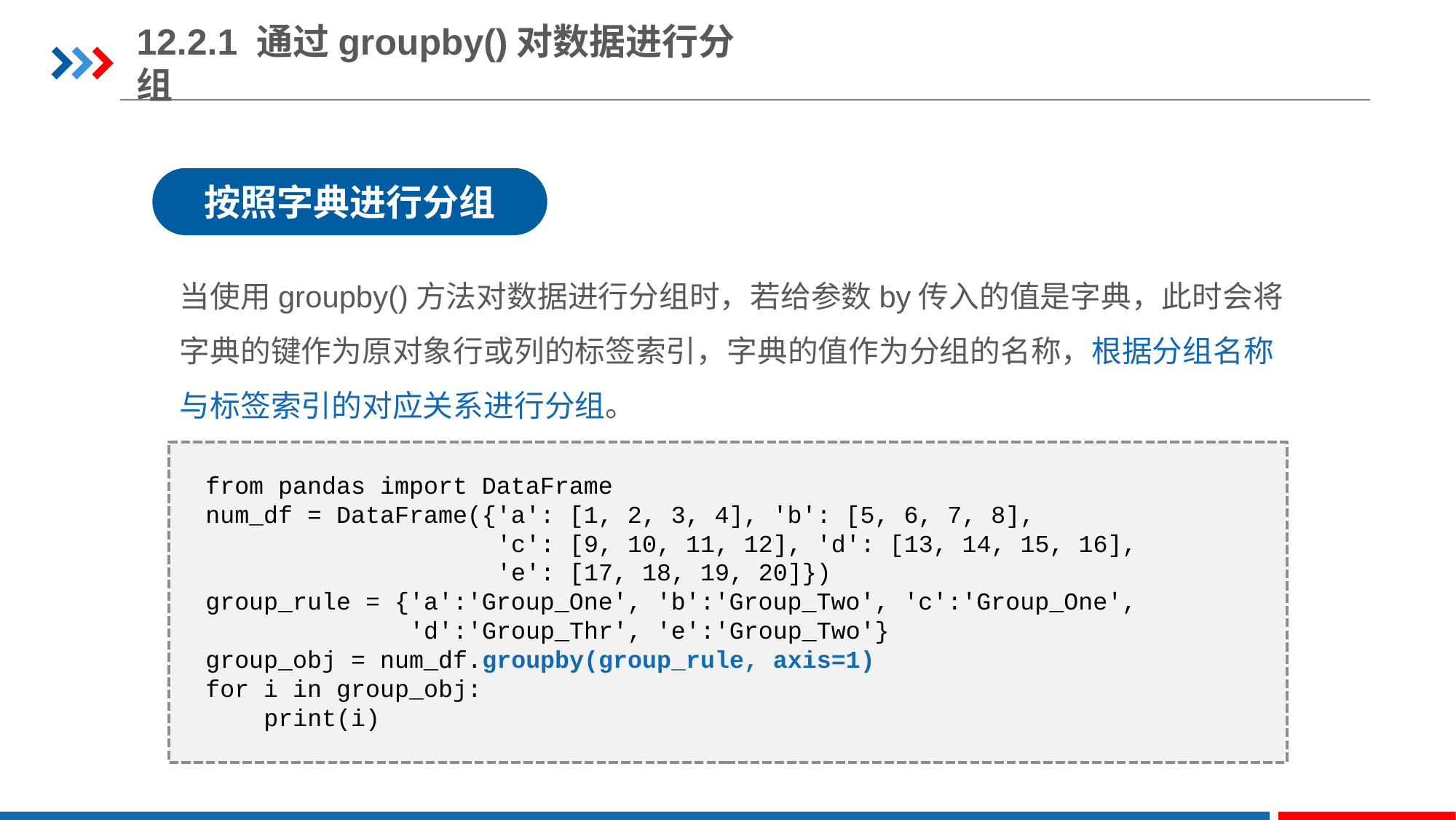

12.2.1 通过groupby()对数据进行分组
按照字典进行分组
当使用groupby()方法对数据进行分组时，若给参数by传入的值是字典，此时会将字典的键作为原对象行或列的标签索引，字典的值作为分组的名称，根据分组名称与标签索引的对应关系进行分组。

from pandas import DataFrame
num_df = DataFrame({'a': [1, 2, 3, 4], 'b': [5, 6, 7, 8],
                    'c': [9, 10, 11, 12], 'd': [13, 14, 15, 16],
                    'e': [17, 18, 19, 20]})
group_rule = {'a':'Group_One', 'b':'Group_Two', 'c':'Group_One',
              'd':'Group_Thr', 'e':'Group_Two'}
group_obj = num_df.groupby(group_rule, axis=1)
for i in group_obj:
    print(i)